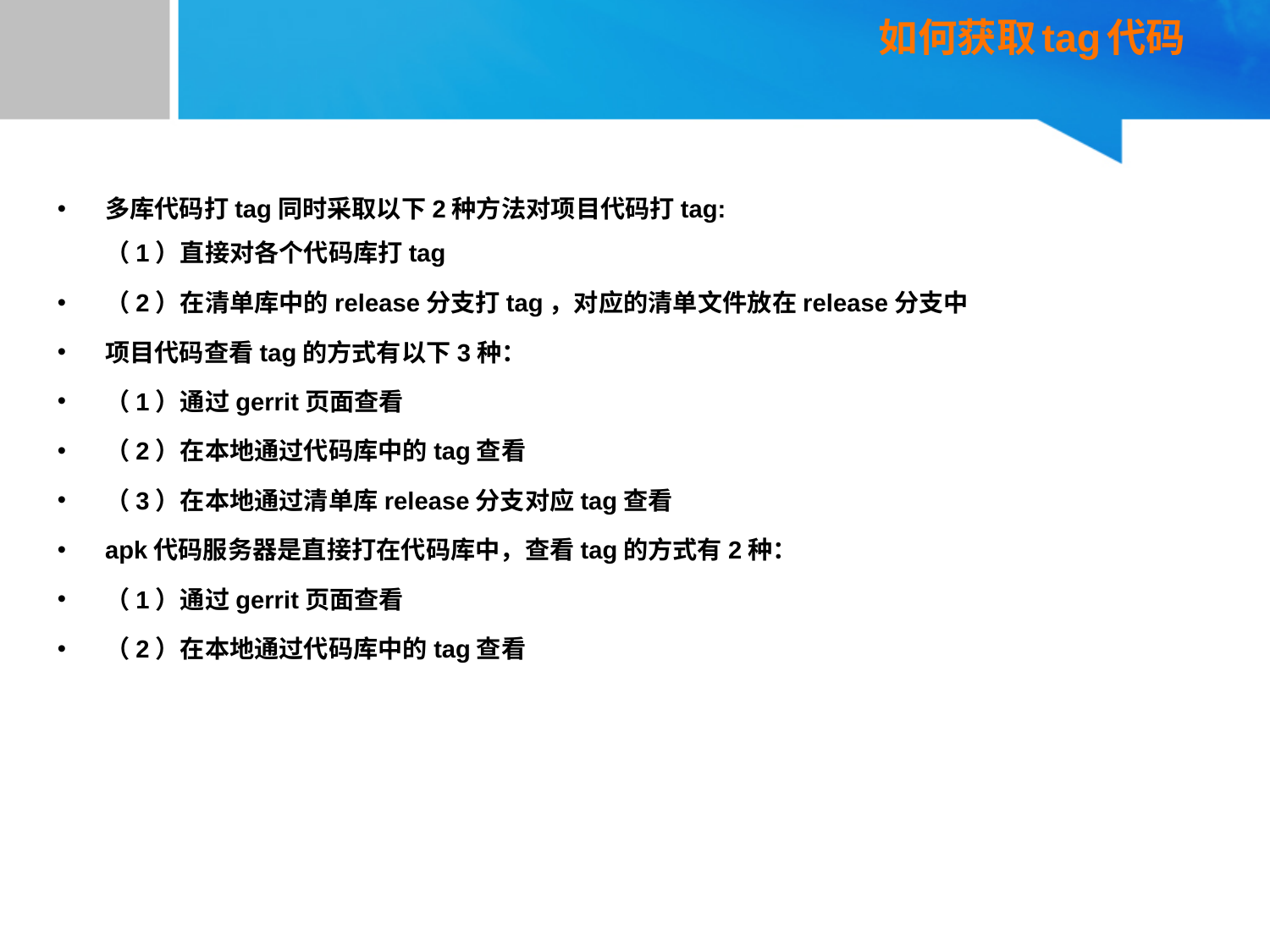

# 如何获取tag代码
多库代码打tag同时采取以下2种方法对项目代码打tag:
（1）直接对各个代码库打tag
（2）在清单库中的release分支打tag，对应的清单文件放在release分支中
项目代码查看tag的方式有以下3种：
（1）通过gerrit页面查看
（2）在本地通过代码库中的tag查看
（3）在本地通过清单库release分支对应tag查看
apk代码服务器是直接打在代码库中，查看tag的方式有2种：
（1）通过gerrit页面查看
（2）在本地通过代码库中的tag查看